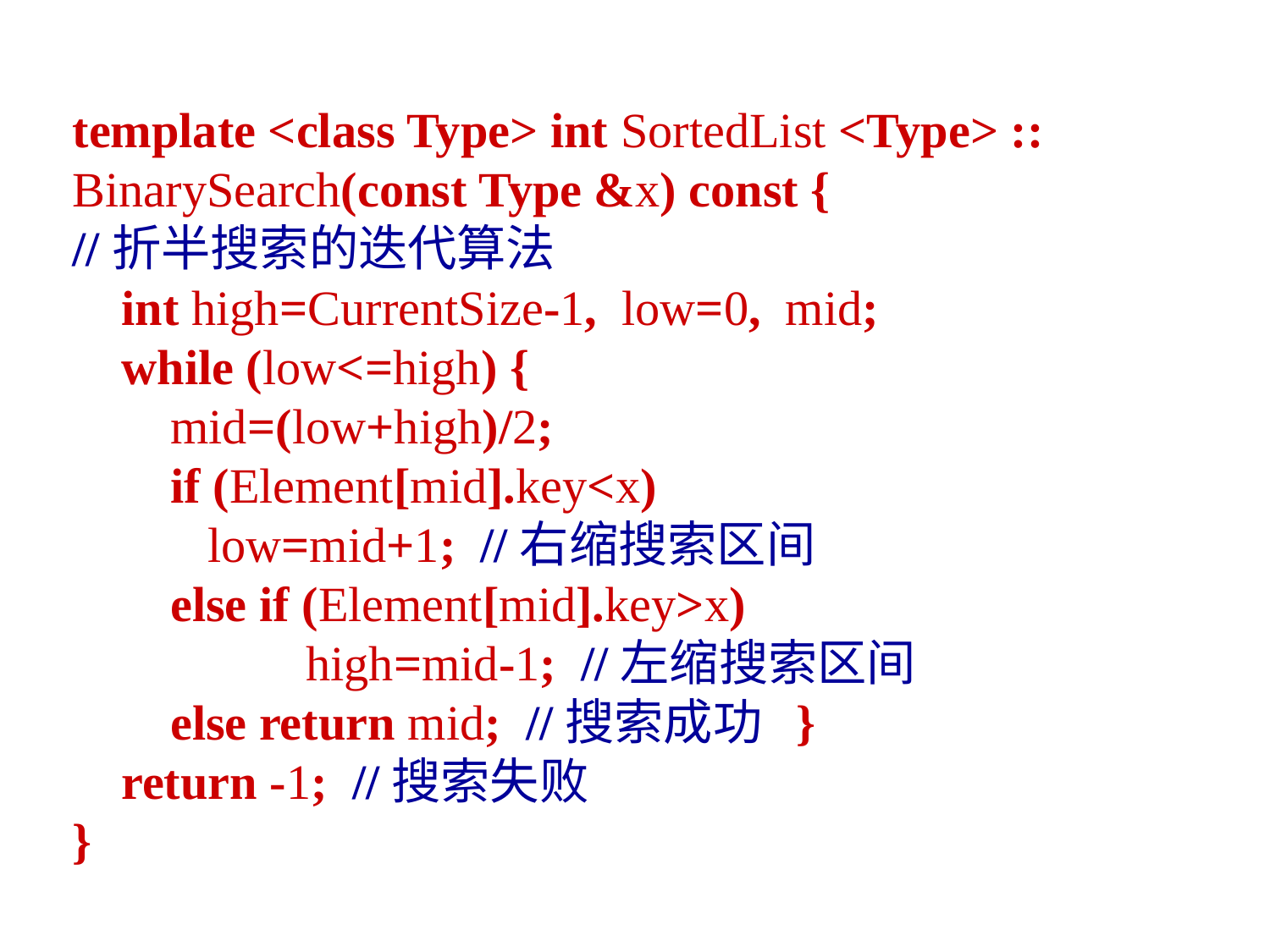

template <class Type> int SortedList <Type> ::
BinarySearch(const Type &x) const {
//折半搜索的迭代算法
    int high=CurrentSize-1,  low=0,  mid;
    while (low<=high) {
        mid=(low+high)/2;
        if (Element[mid].key<x)
           low=mid+1;  //右缩搜索区间
        else if (Element[mid].key>x)
                   high=mid-1;  //左缩搜索区间
        else return mid;  //搜索成功  }
    return -1;  //搜索失败
}
30